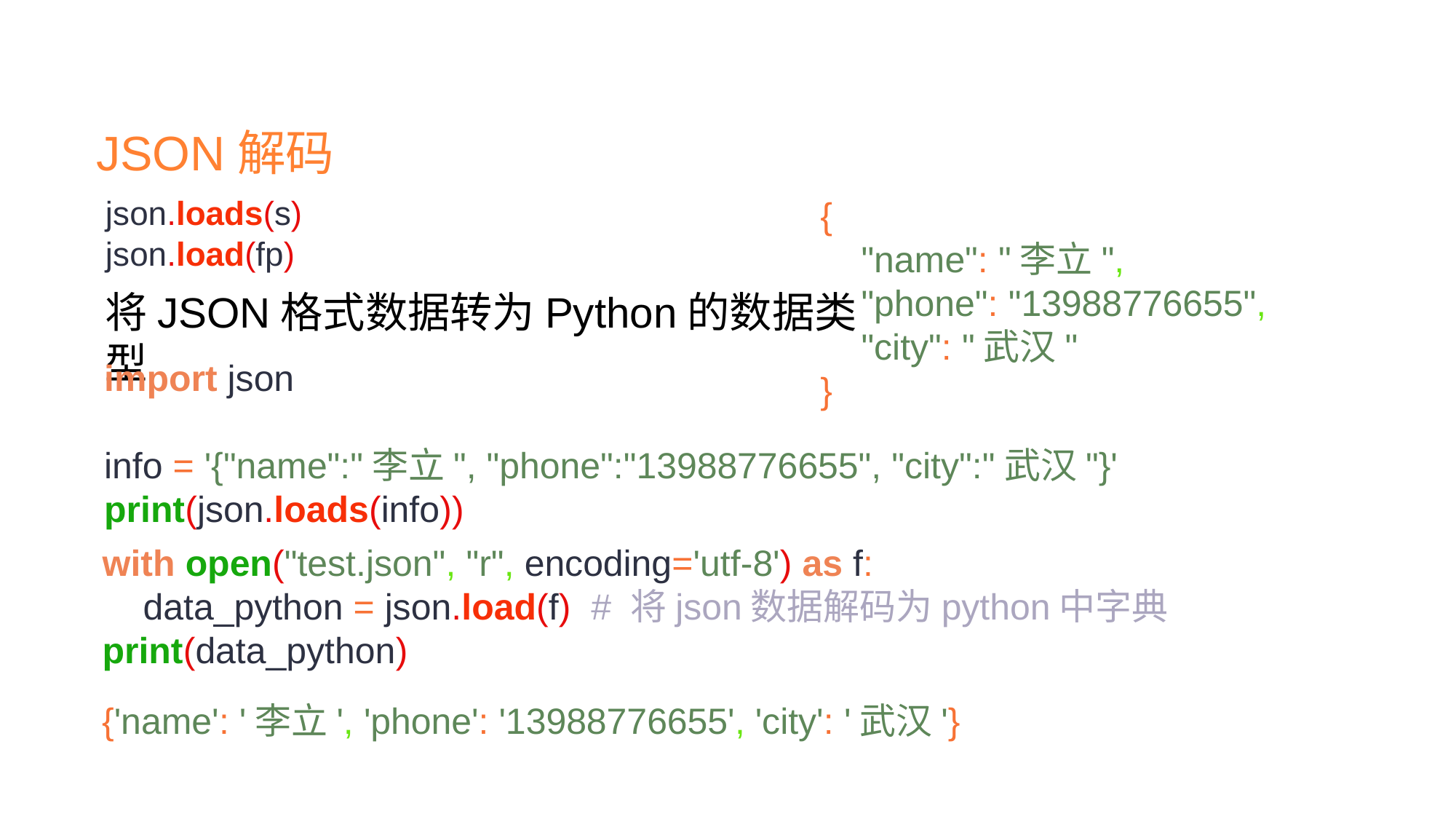

JSON解码
json.loads(s) json.load(fp)
{
    "name": "李立",
    "phone": "13988776655",
    "city": "武汉"
}
将JSON格式数据转为Python的数据类型
import json
info = '{"name":"李立", "phone":"13988776655", "city":"武汉"}'
print(json.loads(info))
with open("test.json", "r", encoding='utf-8') as f:
    data_python = json.load(f)  # 将json数据解码为python中字典
print(data_python)
{'name': '李立', 'phone': '13988776655', 'city': '武汉'}